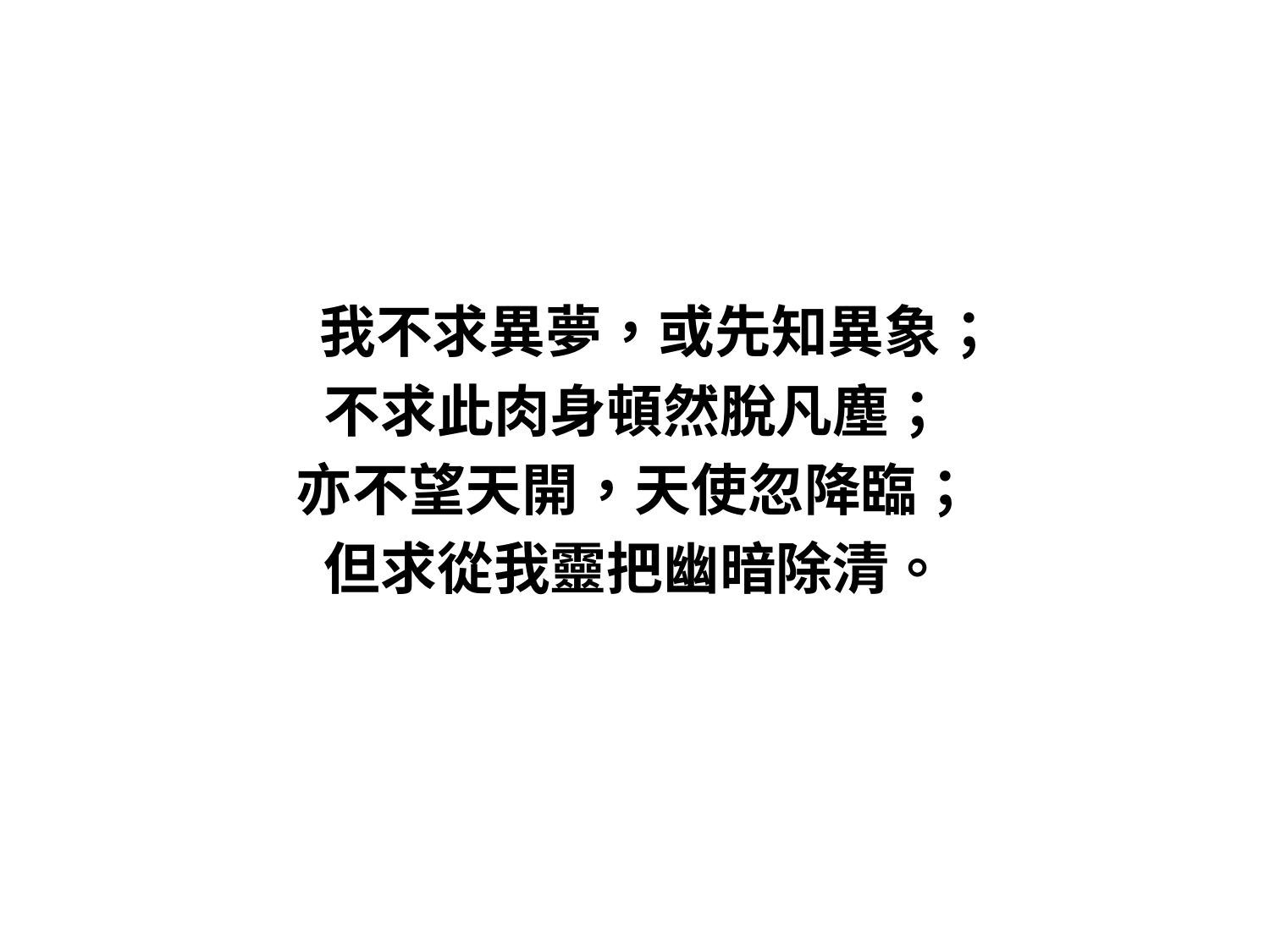

#
我不求異夢，或先知異象；
不求此肉身頓然脫凡塵；
亦不望天開，天使忽降臨；
但求從我靈把幽暗除清。